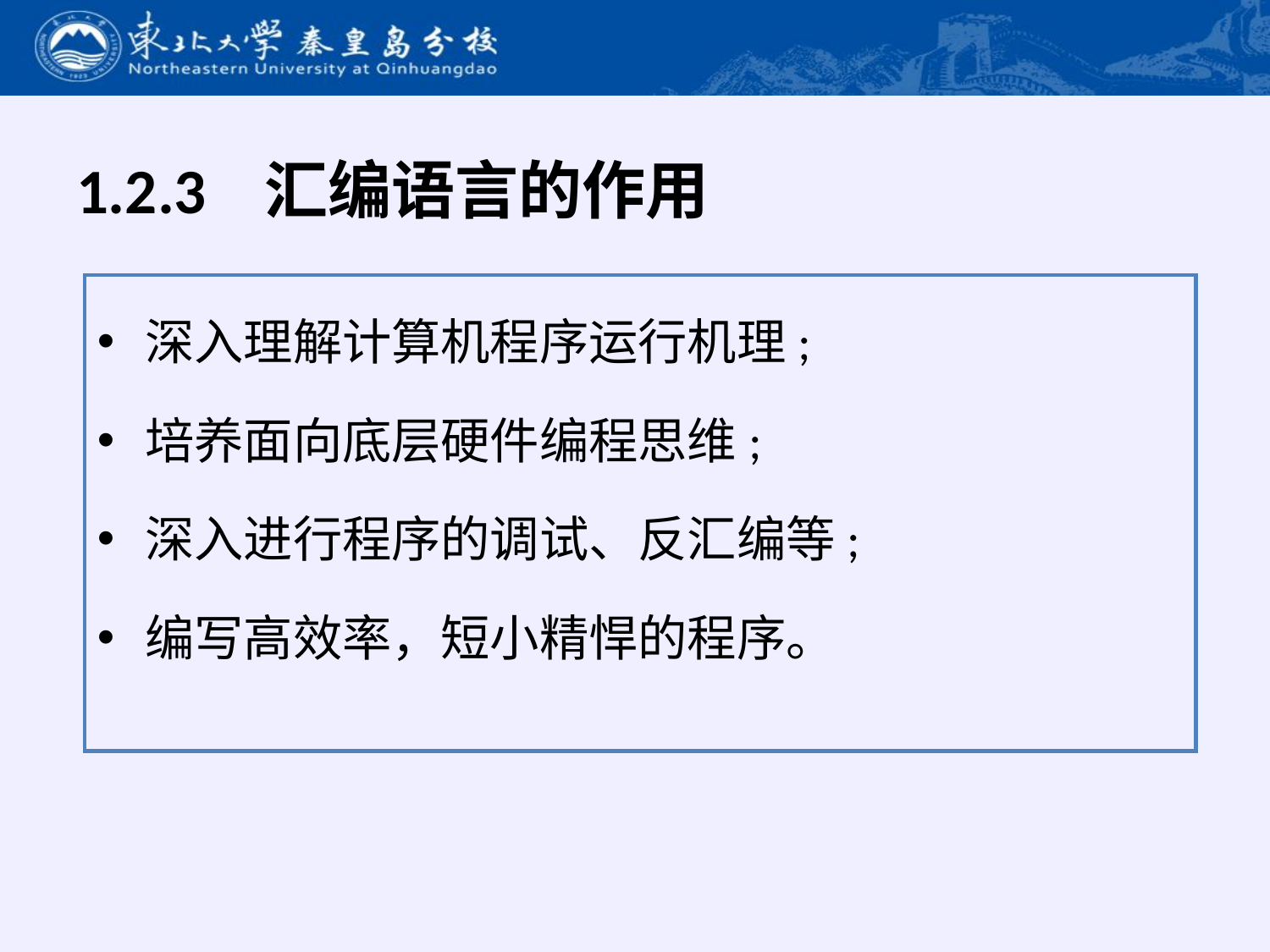

# 1.2.3   汇编语言的作用
深入理解计算机程序运行机理;
培养面向底层硬件编程思维;
深入进行程序的调试、反汇编等;
编写高效率，短小精悍的程序。